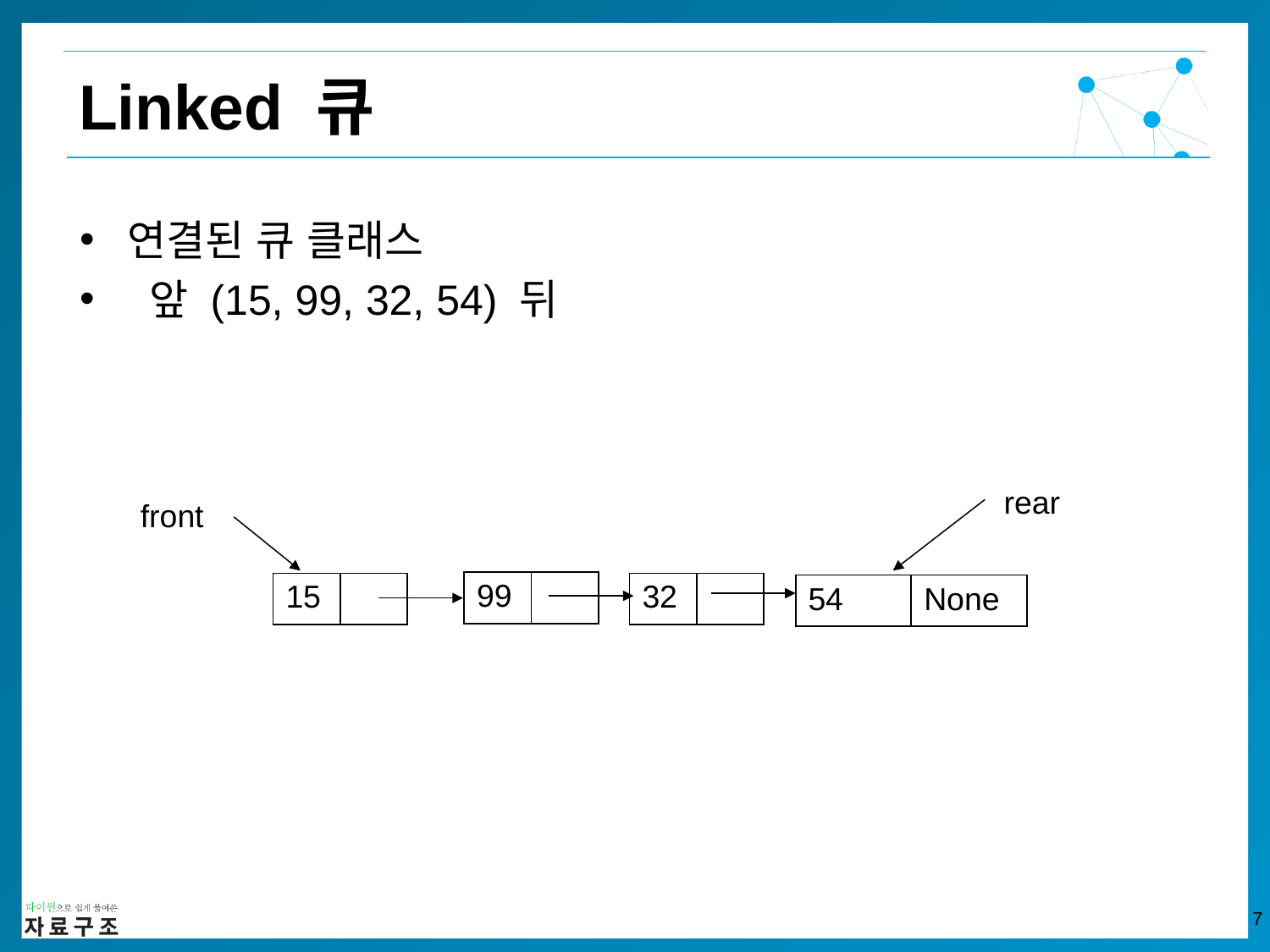

Linked 큐
연결된 큐 클래스
 앞 (15, 99, 32, 54) 뒤

rear
front
| 99 |  |
| --- | --- |
| 15 |  |
| --- | --- |
| 32 |  |
| --- | --- |
| 54 | None |
| --- | --- |